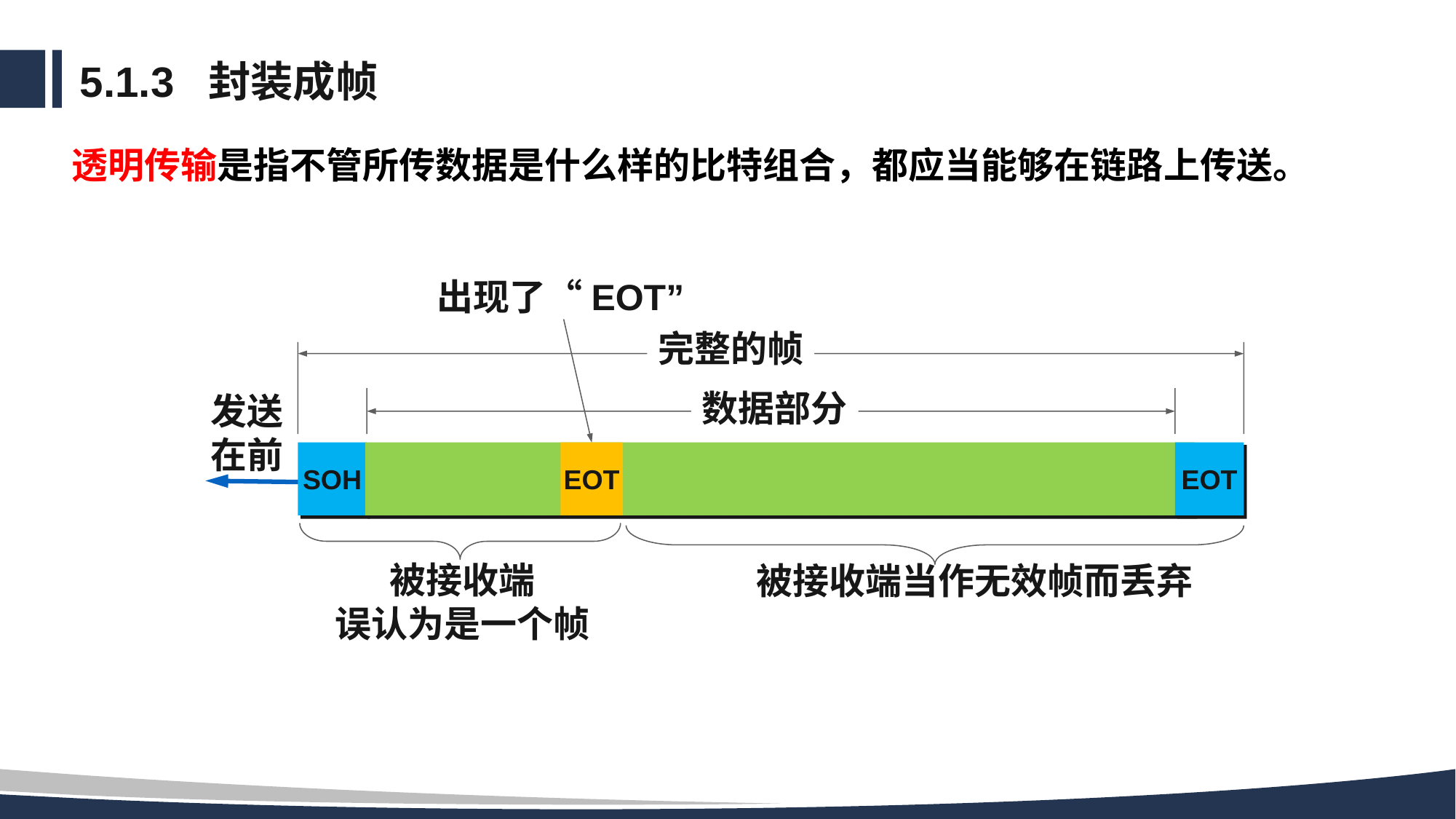

# 5.1.3  封装成帧
透明传输是指不管所传数据是什么样的比特组合，都应当能够在链路上传送。

出现了“EOT”

完整的帧

数据部分

发送
在前

SOH

EOT
EOT
被接收端
误认为是一个帧
被接收端当作无效帧而丢弃